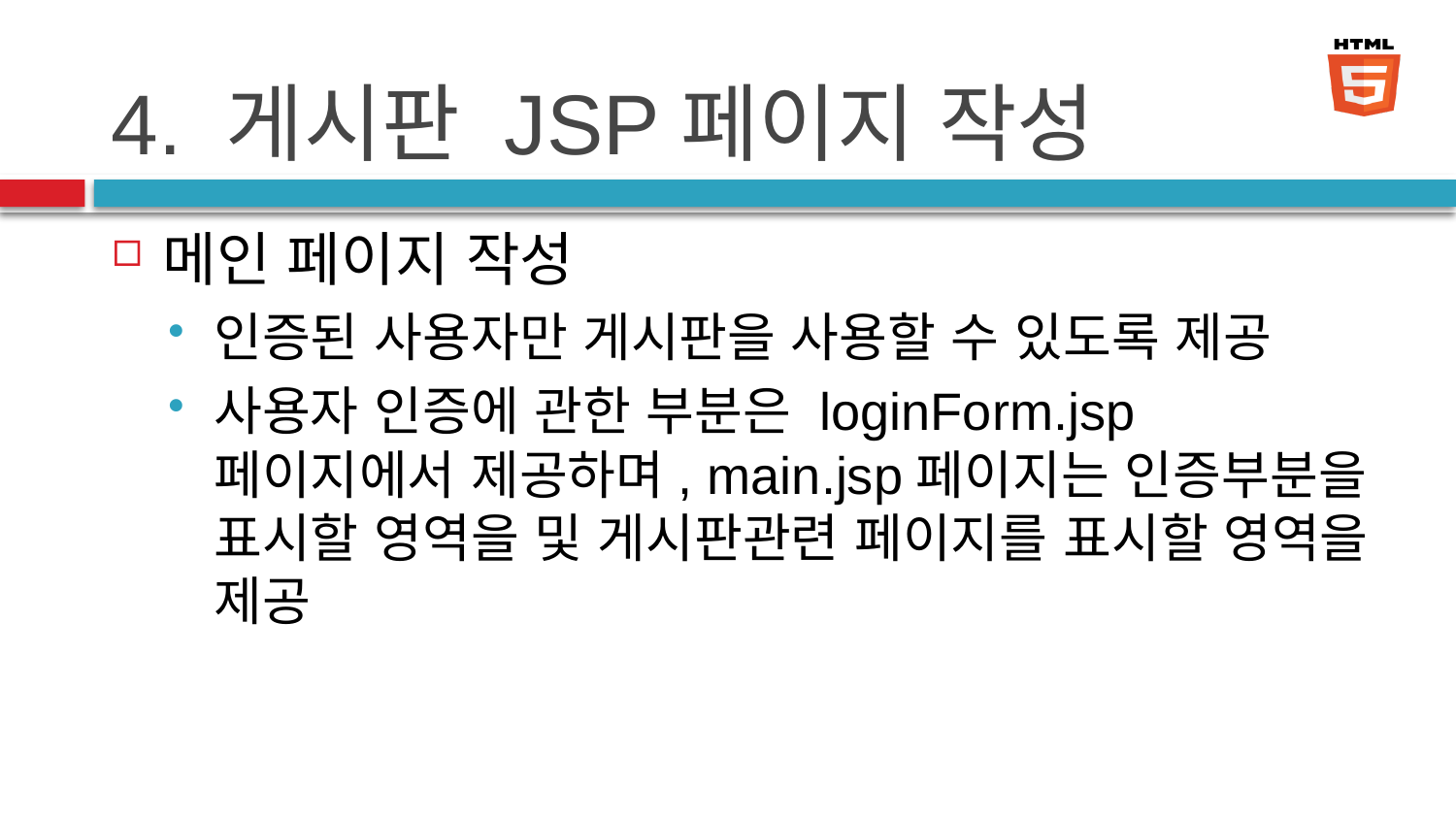

# 4. 게시판 JSP페이지 작성
메인 페이지 작성
인증된 사용자만 게시판을 사용할 수 있도록 제공
사용자 인증에 관한 부분은 loginForm.jsp페이지에서 제공하며, main.jsp페이지는 인증부분을 표시할 영역을 및 게시판관련 페이지를 표시할 영역을 제공